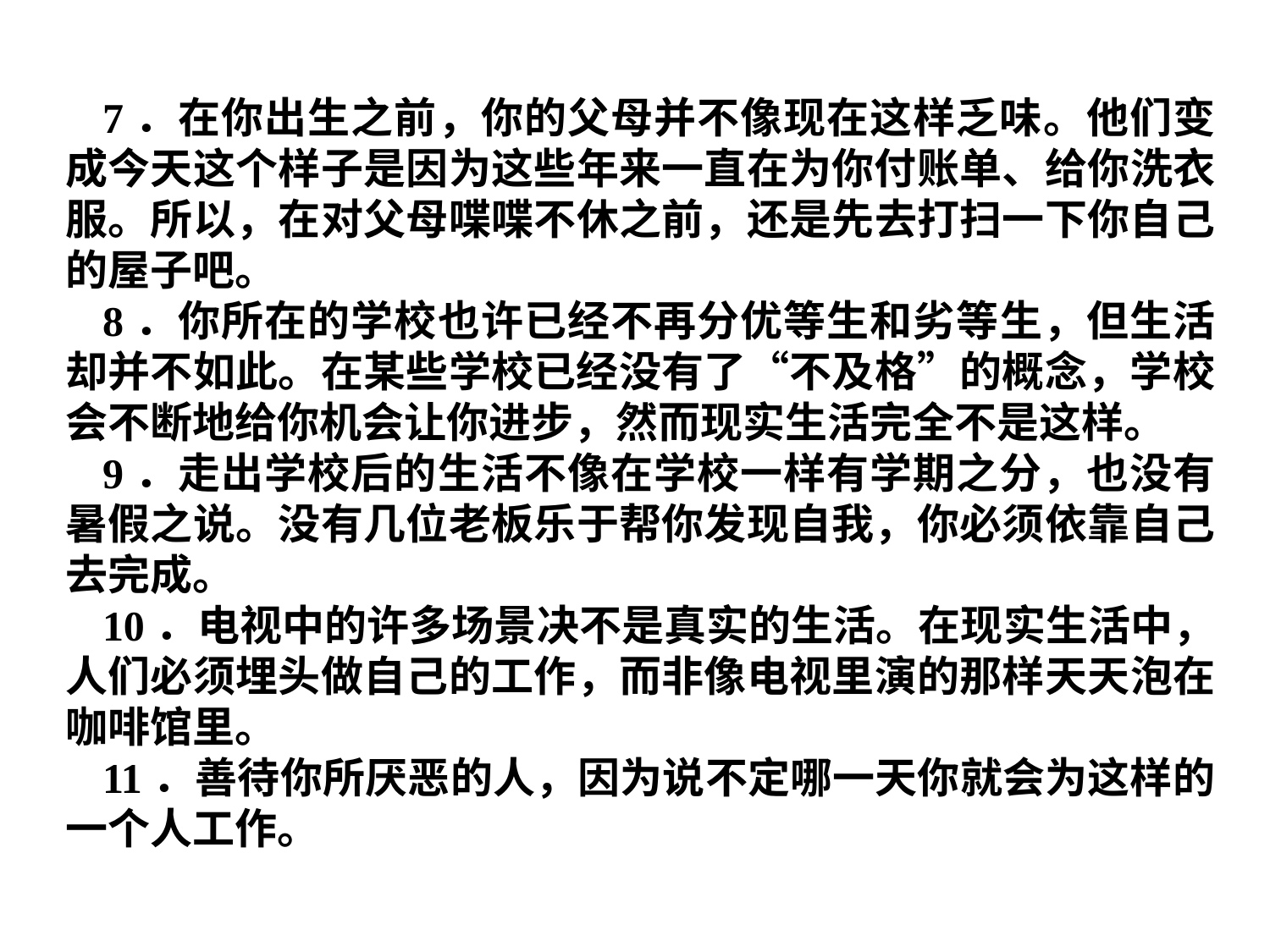

7．在你出生之前，你的父母并不像现在这样乏味。他们变成今天这个样子是因为这些年来一直在为你付账单、给你洗衣服。所以，在对父母喋喋不休之前，还是先去打扫一下你自己的屋子吧。
8．你所在的学校也许已经不再分优等生和劣等生，但生活却并不如此。在某些学校已经没有了“不及格”的概念，学校会不断地给你机会让你进步，然而现实生活完全不是这样。
9．走出学校后的生活不像在学校一样有学期之分，也没有暑假之说。没有几位老板乐于帮你发现自我，你必须依靠自己去完成。
10．电视中的许多场景决不是真实的生活。在现实生活中，人们必须埋头做自己的工作，而非像电视里演的那样天天泡在咖啡馆里。
11．善待你所厌恶的人，因为说不定哪一天你就会为这样的一个人工作。